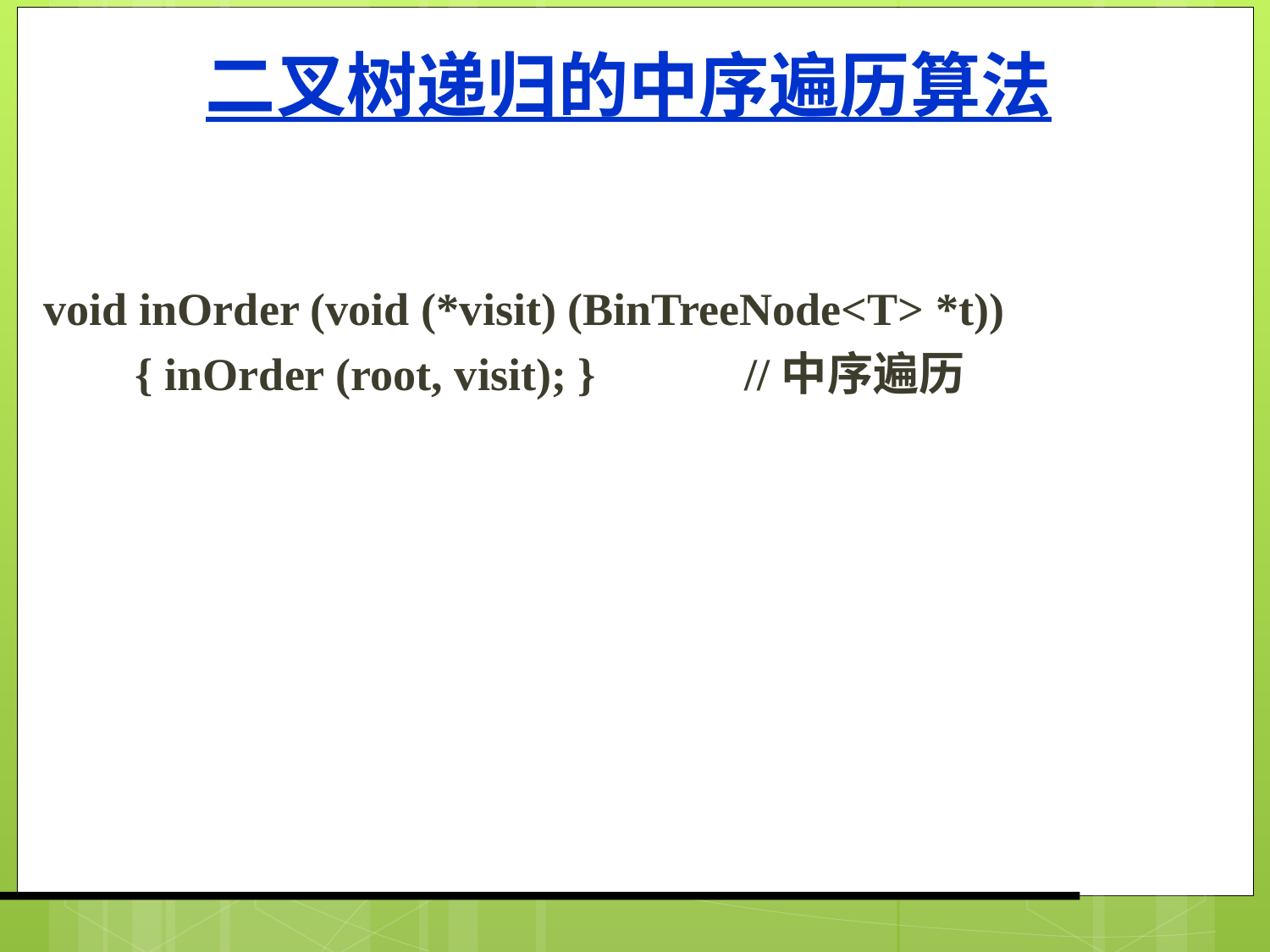

void inOrder (void (*visit) (BinTreeNode<T> *t))
        { inOrder (root, visit); }             //中序遍历

二叉树递归的中序遍历算法